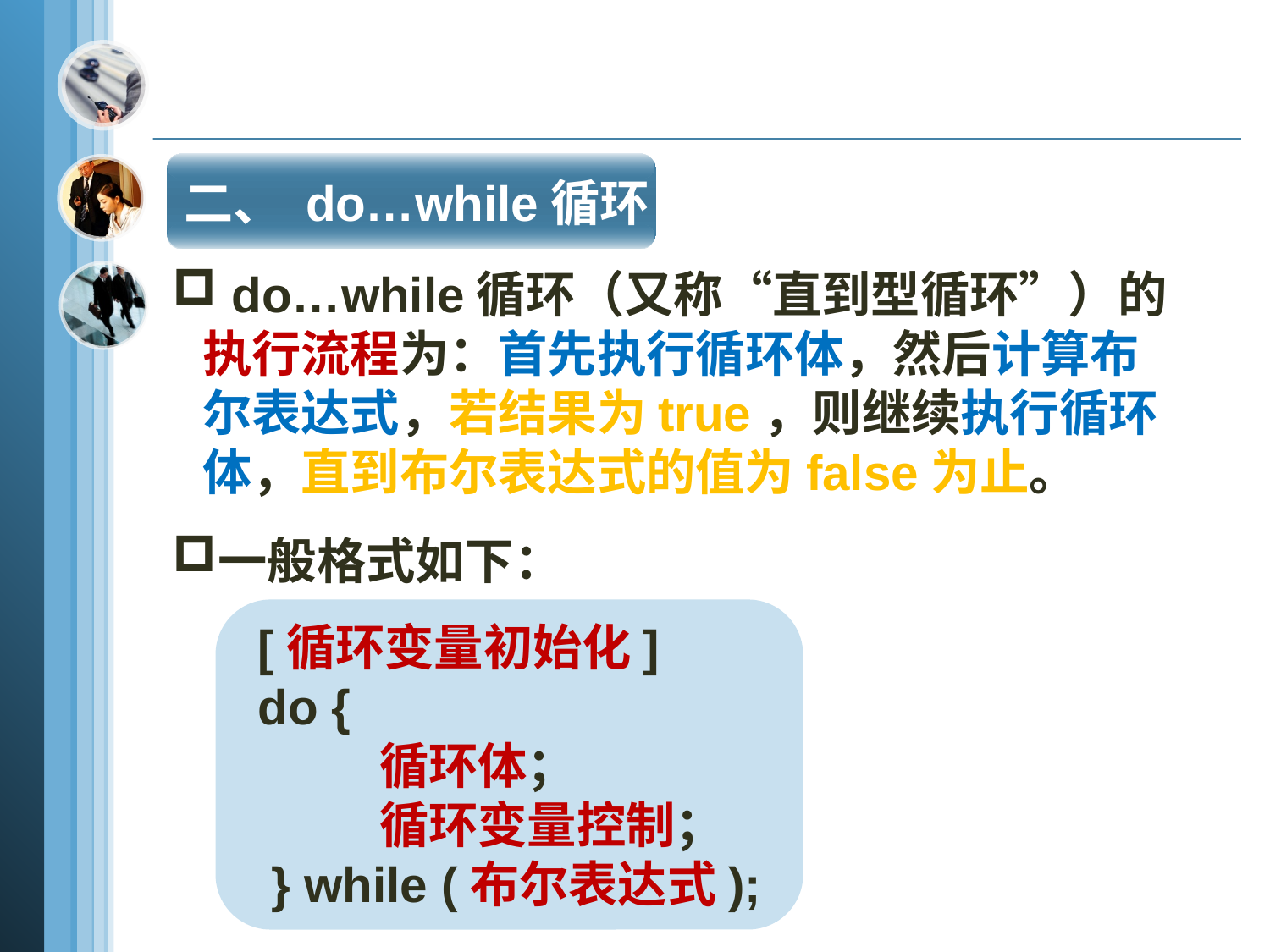

二、 do…while循环

 do…while循环（又称“直到型循环”）的执行流程为：首先执行循环体，然后计算布尔表达式，若结果为true，则继续执行循环体，直到布尔表达式的值为false为止。
一般格式如下：
 [循环变量初始化]
 do {
           循环体；
           循环变量控制；
  } while (布尔表达式);